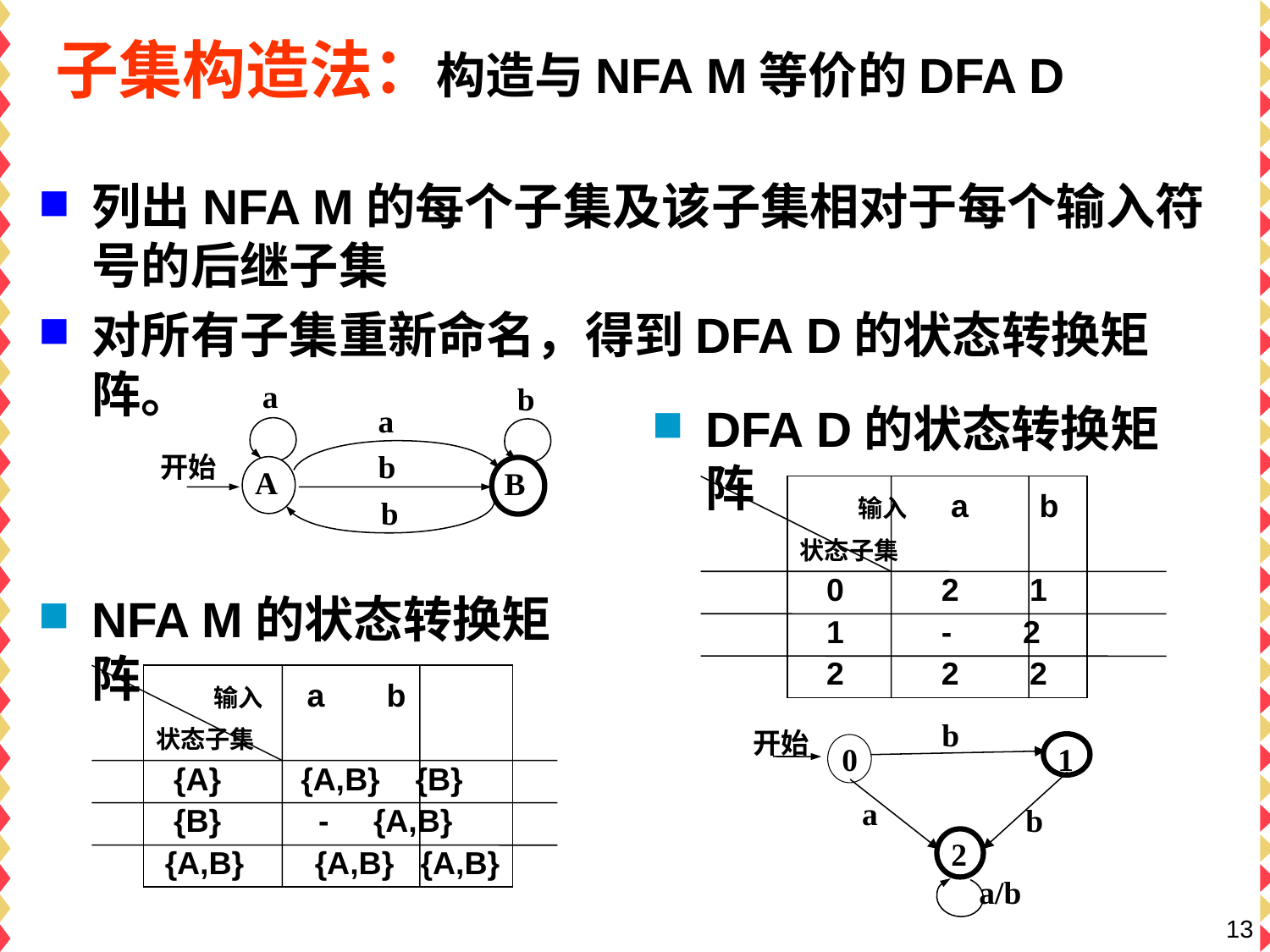

# 子集构造法：构造与NFA M等价的DFA D
列出NFA M的每个子集及该子集相对于每个输入符号的后继子集
对所有子集重新命名，得到DFA D的状态转换矩阵。
a
b
a

b

A

B

b

开始
DFA D的状态转换矩阵
       输入     a        b
状态子集
   0           2        1
   1           -        2
   2           2        2

NFA M的状态转换矩阵
       输入     a       b
状态子集
  {A}         {A,B}    {B}
  {B}           -     {A,B}
 {A,B}        {A,B}   {A,B}

b
开始

0

1

a
b
2

 a/b

13